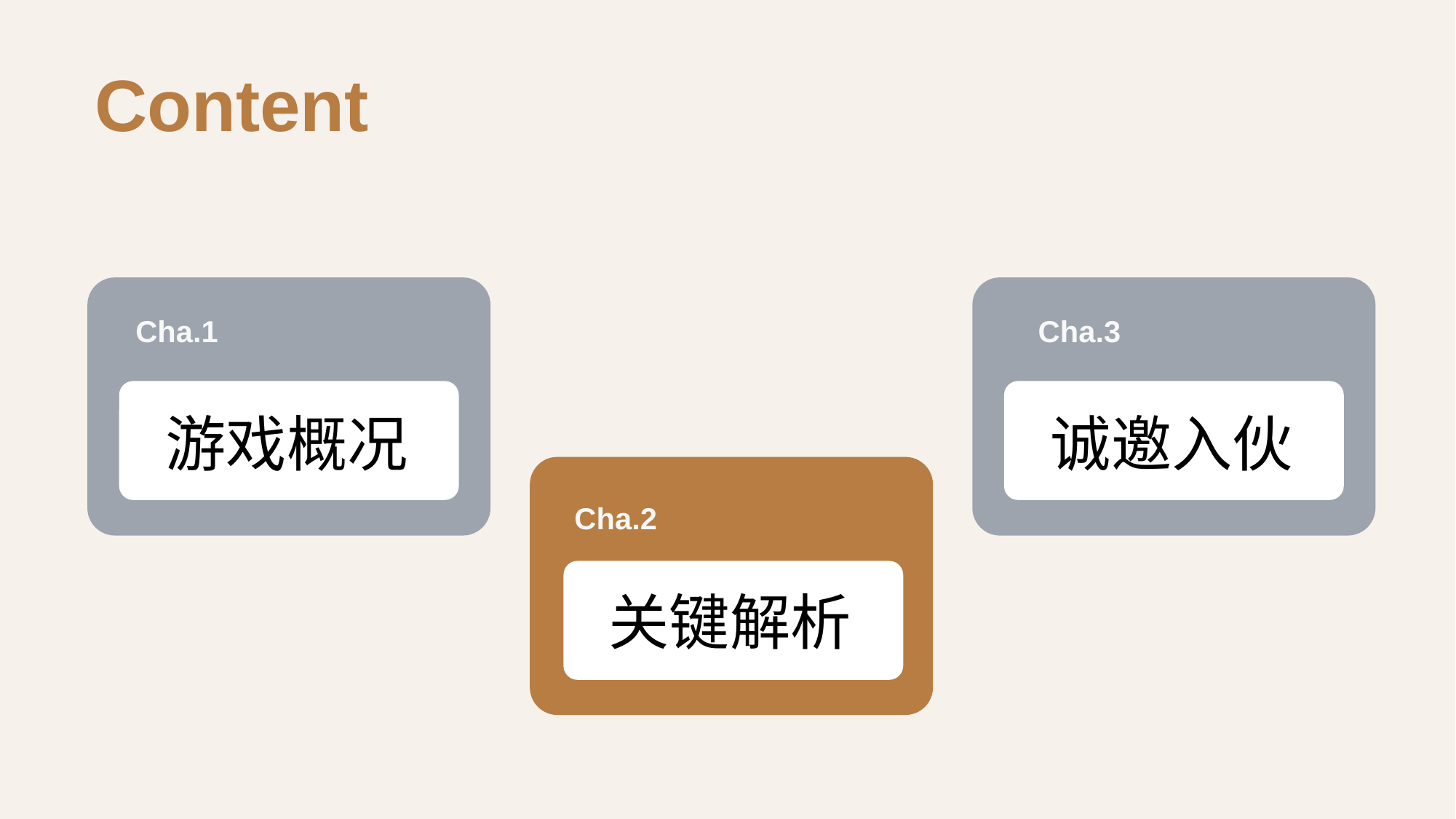

Content

Cha.1

游戏概况

Cha.3

诚邀入伙

Cha.2

关键解析